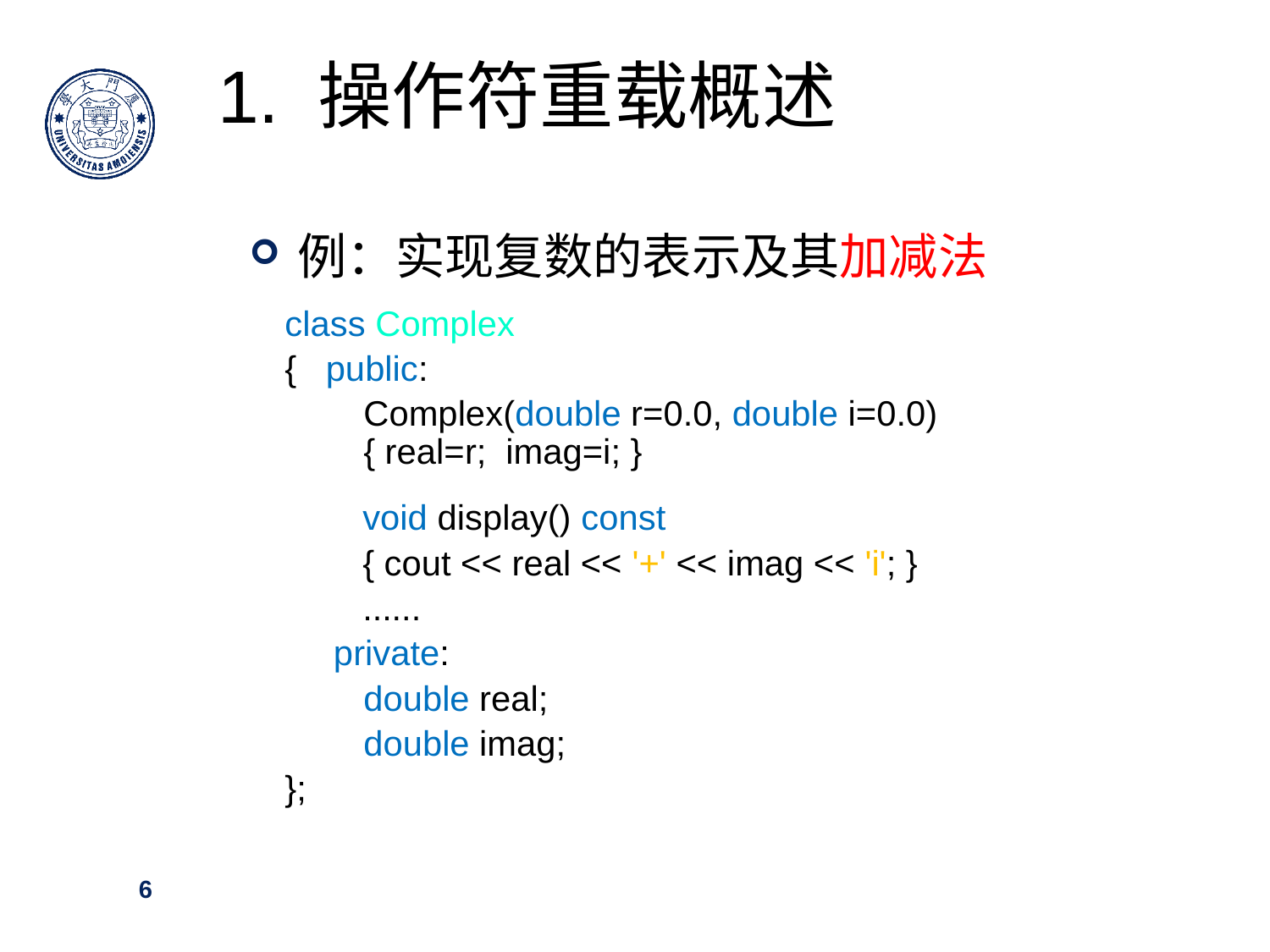

1. 操作符重载概述
例：实现复数的表示及其加减法
class Complex
{   public:
	    Complex(double r=0.0, double i=0.0)
    { real=r;  imag=i; }
        void display() const
        { cout << real << '+' << imag << 'i'; }
        ......
     private:
	    double real;
	    double imag;
};
6